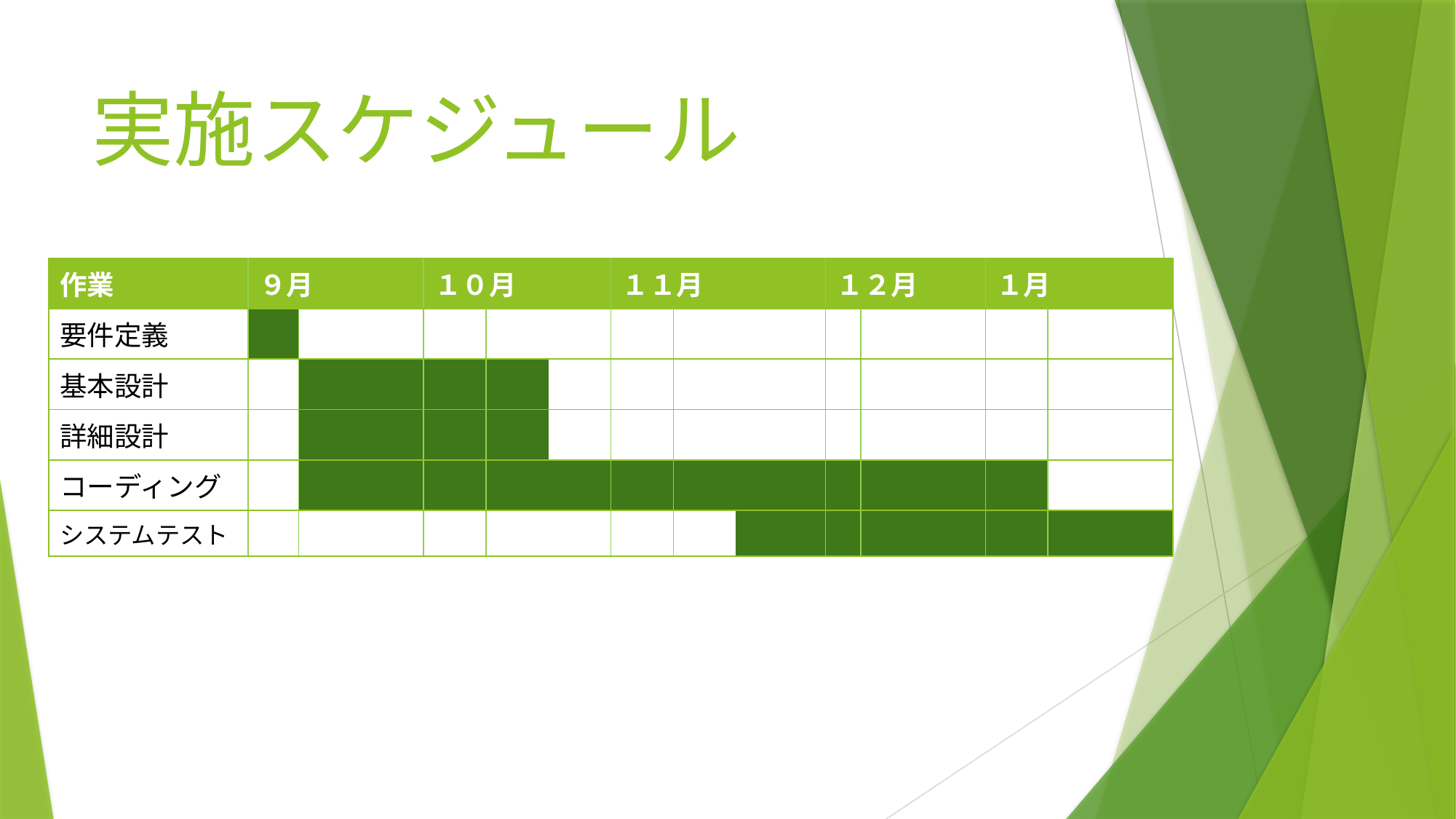

# 実施スケジュール
| 作業 | ９月 |  |  | １０月 |  |  | １１月 |  |  | １２月 |  |  | １月 |  |  |
| --- | --- | --- | --- | --- | --- | --- | --- | --- | --- | --- | --- | --- | --- | --- | --- |
| 要件定義 |  |  |  |  |  |  |  |  |  |  |  |  |  |  |  |
| 基本設計 |  |  |  |  |  |  |  |  |  |  |  |  |  |  |  |
| 詳細設計 |  |  |  |  |  |  |  |  |  |  |  |  |  |  |  |
| コーディング |  |  |  |  |  |  |  |  |  |  |  |  |  |  |  |
| システムテスト |  |  |  |  |  |  |  |  |  |  |  |  |  |  |  |